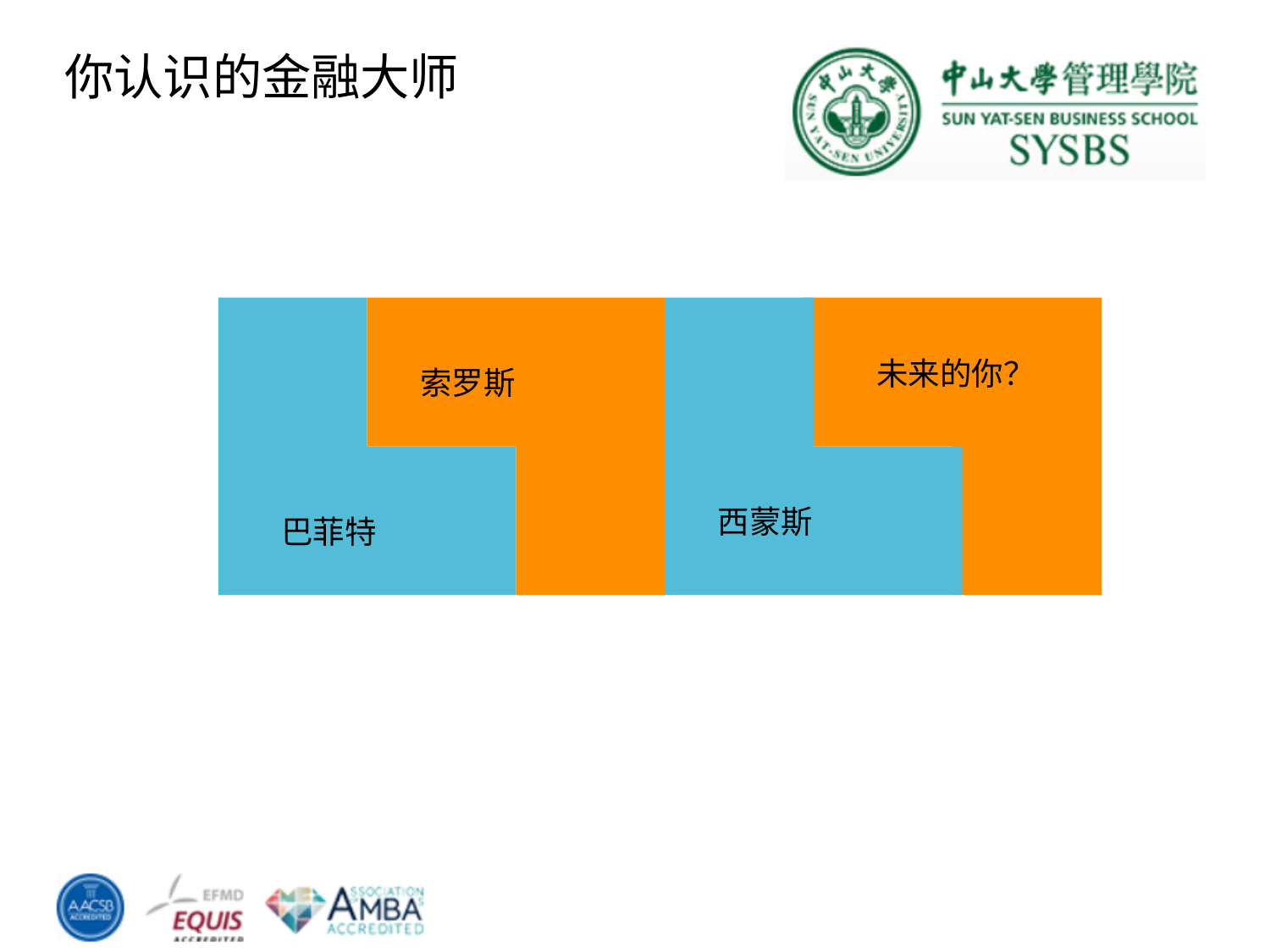

你认识的金融大师
点击添加文本

未来的你？
索罗斯
点击添加文本
西蒙斯
巴菲特
点击添加文本
点击添加文本